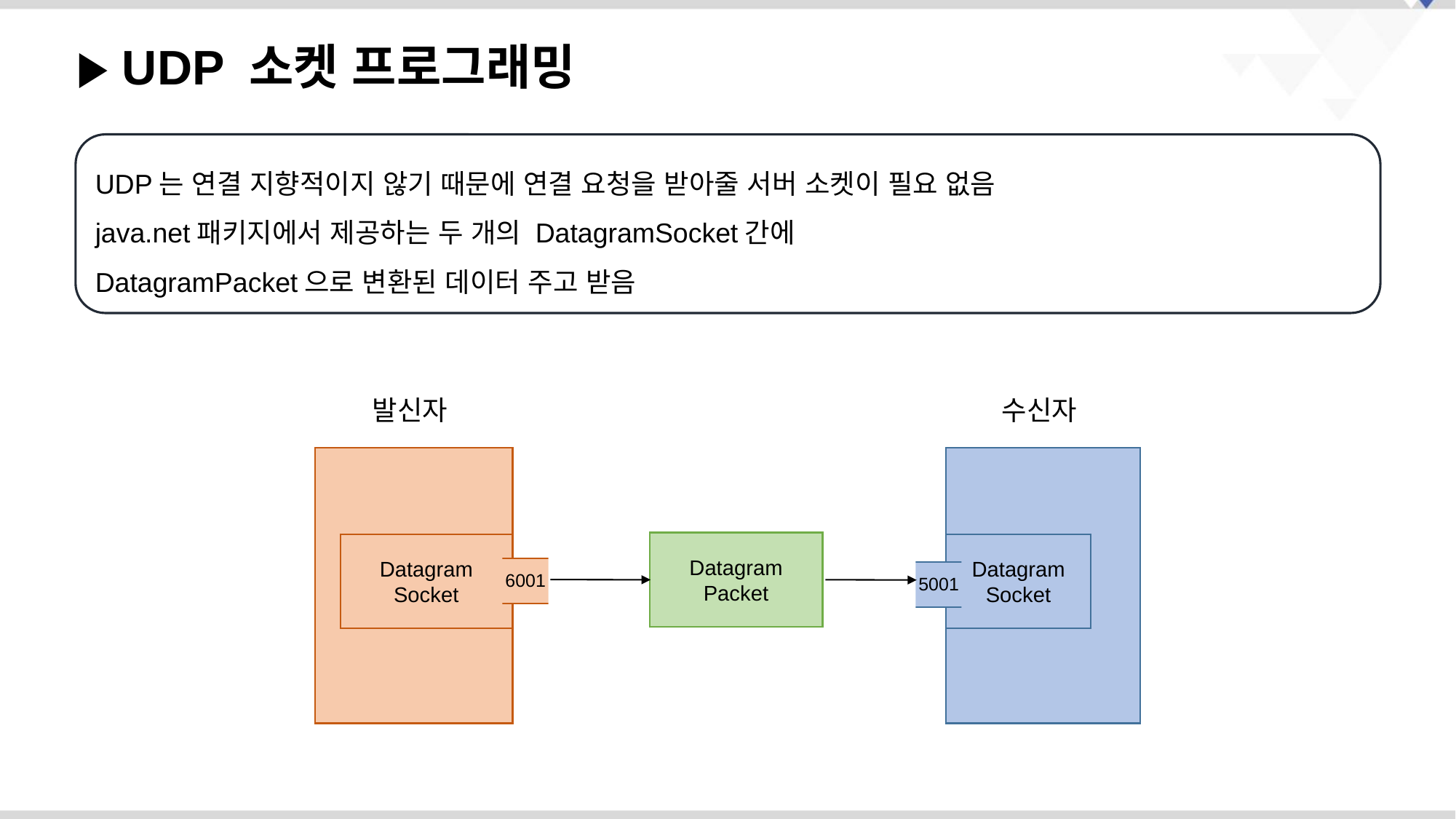

▶ UDP 소켓 프로그래밍
UDP는 연결 지향적이지 않기 때문에 연결 요청을 받아줄 서버 소켓이 필요 없음
java.net패키지에서 제공하는 두 개의 DatagramSocket간에
DatagramPacket으로 변환된 데이터 주고 받음
발신자
수신자

Datagram
Packet
Datagram
Socket
Datagram
Socket

6001
5001